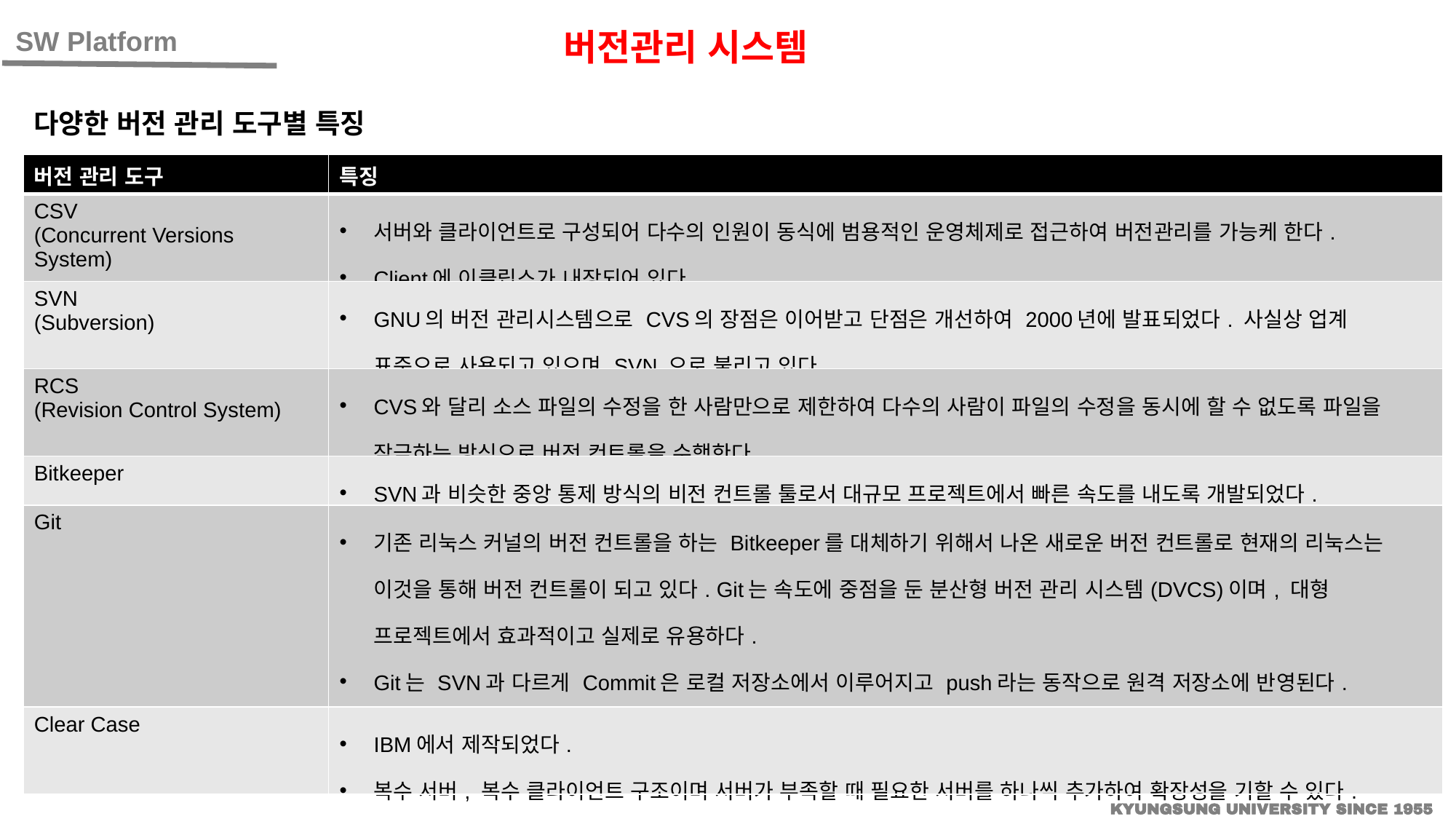

버전관리 시스템
다양한 버전 관리 도구별 특징
| 버전 관리 도구 | 특징 |
| --- | --- |
| CSV (Concurrent Versions System) | 서버와 클라이언트로 구성되어 다수의 인원이 동식에 범용적인 운영체제로 접근하여 버전관리를 가능케 한다. Client에 이클립스가 내장되어 있다. |
| SVN (Subversion) | GNU의 버전 관리시스템으로 CVS의 장점은 이어받고 단점은 개선하여 2000년에 발표되었다. 사실상 업계 표준으로 사용되고 있으며 SVN 으로 불리고 있다. |
| RCS (Revision Control System) | CVS와 달리 소스 파일의 수정을 한 사람만으로 제한하여 다수의 사람이 파일의 수정을 동시에 할 수 없도록 파일을 잠금하는 방식으로 버전 컨트롤을 수행한다. |
| Bitkeeper | SVN과 비슷한 중앙 통제 방식의 비전 컨트롤 툴로서 대규모 프로젝트에서 빠른 속도를 내도록 개발되었다. |
| Git | 기존 리눅스 커널의 버전 컨트롤을 하는 Bitkeeper를 대체하기 위해서 나온 새로운 버전 컨트롤로 현재의 리눅스는 이것을 통해 버전 컨트롤이 되고 있다. Git는 속도에 중점을 둔 분산형 버전 관리 시스템(DVCS)이며, 대형 프로젝트에서 효과적이고 실제로 유용하다. Git는 SVN과 다르게 Commit은 로컬 저장소에서 이루어지고 push라는 동작으로 원격 저장소에 반영된다. 또 받을 때도 Pull 또는 Fetch로 서버에서 변경된 내역을 받아 올 수 있다. |
| Clear Case | IBM에서 제작되었다. 복수 서버, 복수 클라이언트 구조이며 서버가 부족할 때 필요한 서버를 하나씩 추가하여 확장성을 기할 수 있다. |